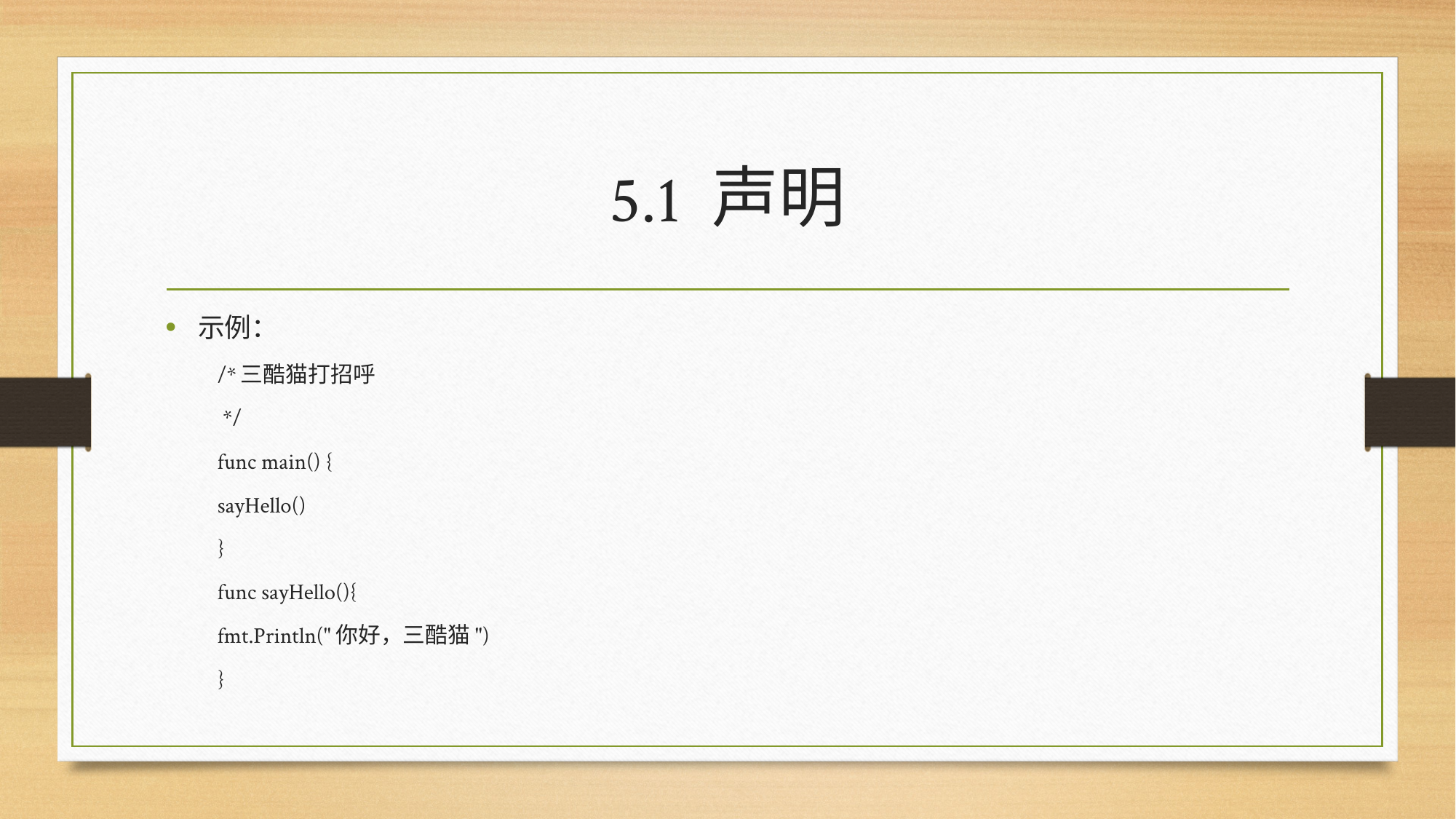

# 5.1 声明
示例：
/*三酷猫打招呼
 */
func main() {
	sayHello()
}
func sayHello(){
	fmt.Println("你好，三酷猫")
}